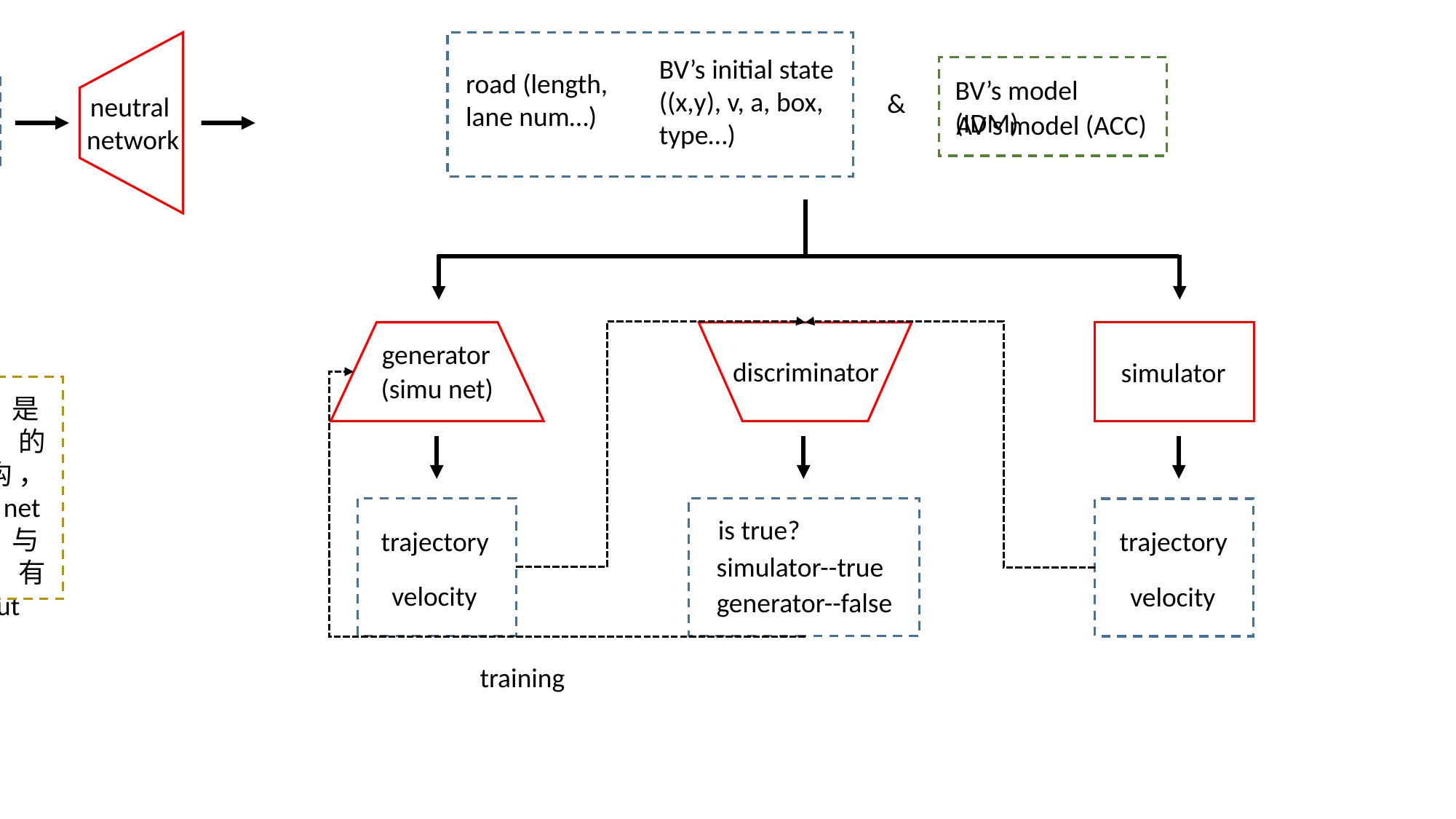

neutral
network

BV’s initial state ((x,y), v, a, box, type…)
road (length, lane num…)

BV’s model (IDM)
AV’s model (ACC)
&

random
vector

generator
discriminator
simulator
(simu net)

simu net是simulator的网络结构，训练simu net使其与simulator有相同output

trajectory
velocity

is true?
simulator--true
generator--false

trajectory
velocity
training